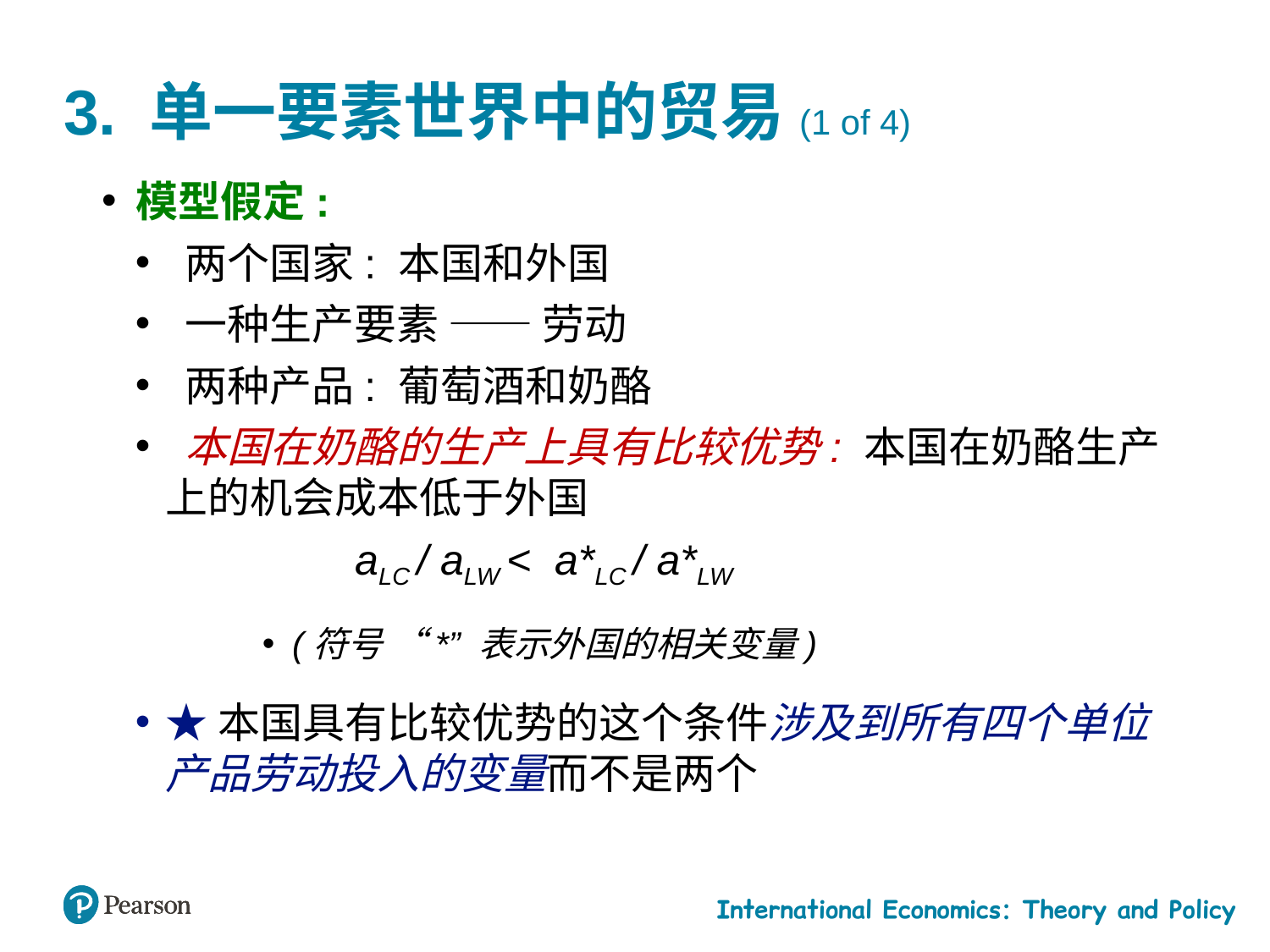

# 3. 单一要素世界中的贸易(1 of 4)
 模型假定:
 两个国家: 本国和外国
 一种生产要素 —— 劳动
 两种产品: 葡萄酒和奶酪
 本国在奶酪的生产上具有比较优势: 本国在奶酪生产上的机会成本低于外国
                aLC / aLW <  a*LC / a*LW
(符号 “*” 表示外国的相关变量)
★本国具有比较优势的这个条件涉及到所有四个单位产品劳动投入的变量而不是两个